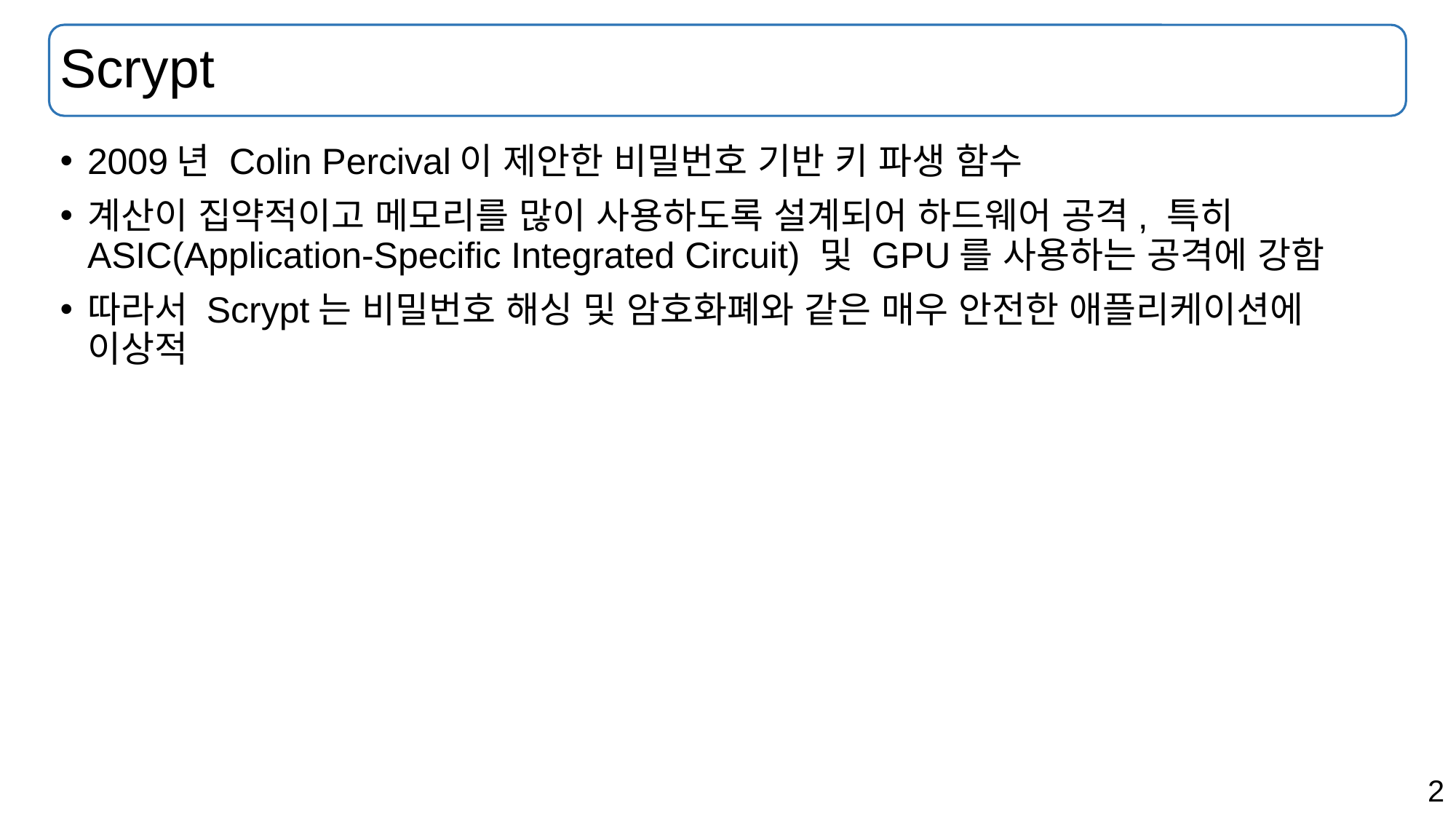

# Scrypt
2009년 Colin Percival이 제안한 비밀번호 기반 키 파생 함수
계산이 집약적이고 메모리를 많이 사용하도록 설계되어 하드웨어 공격, 특히 ASIC(Application-Specific Integrated Circuit) 및 GPU를 사용하는 공격에 강함
따라서 Scrypt는 비밀번호 해싱 및 암호화폐와 같은 매우 안전한 애플리케이션에 이상적